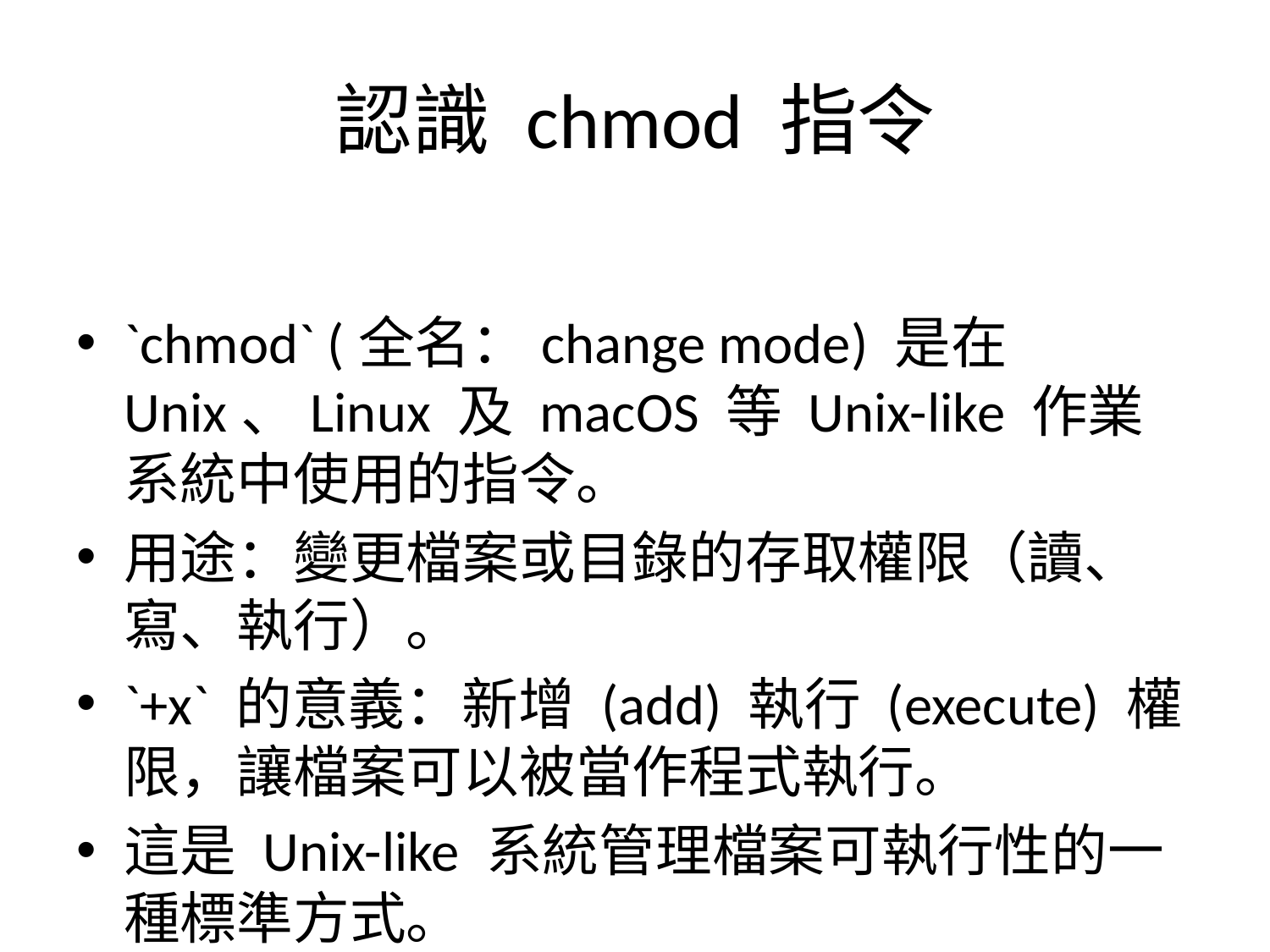

# 認識 chmod 指令

`chmod` (全名：change mode) 是在 Unix、Linux 及 macOS 等 Unix-like 作業系統中使用的指令。
用途：變更檔案或目錄的存取權限（讀、寫、執行）。
`+x` 的意義：新增 (add) 執行 (execute) 權限，讓檔案可以被當作程式執行。
這是 Unix-like 系統管理檔案可執行性的一種標準方式。